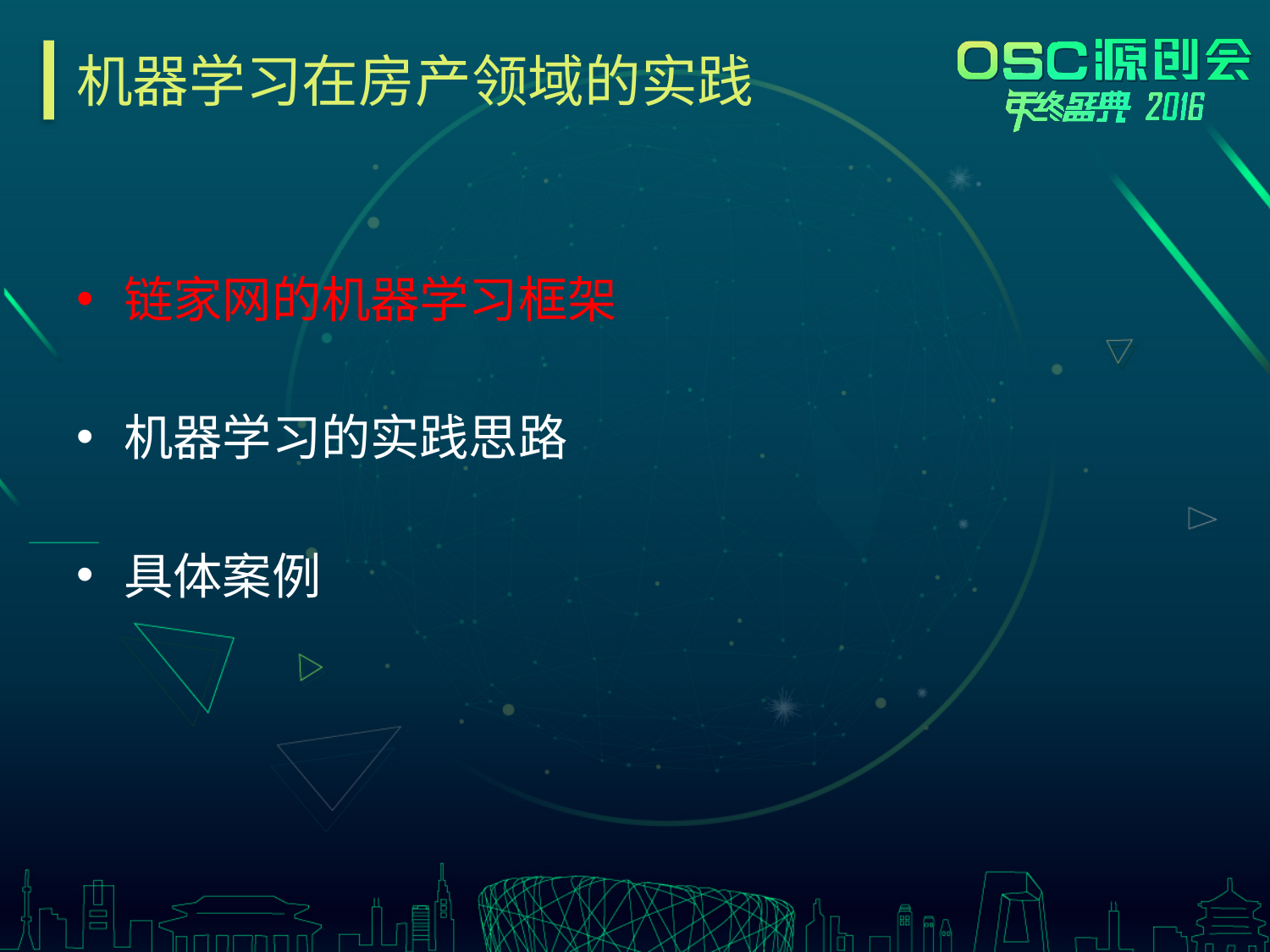

# 机器学习在房产领域的实践

链家网的机器学习框架

机器学习的实践思路

具体案例